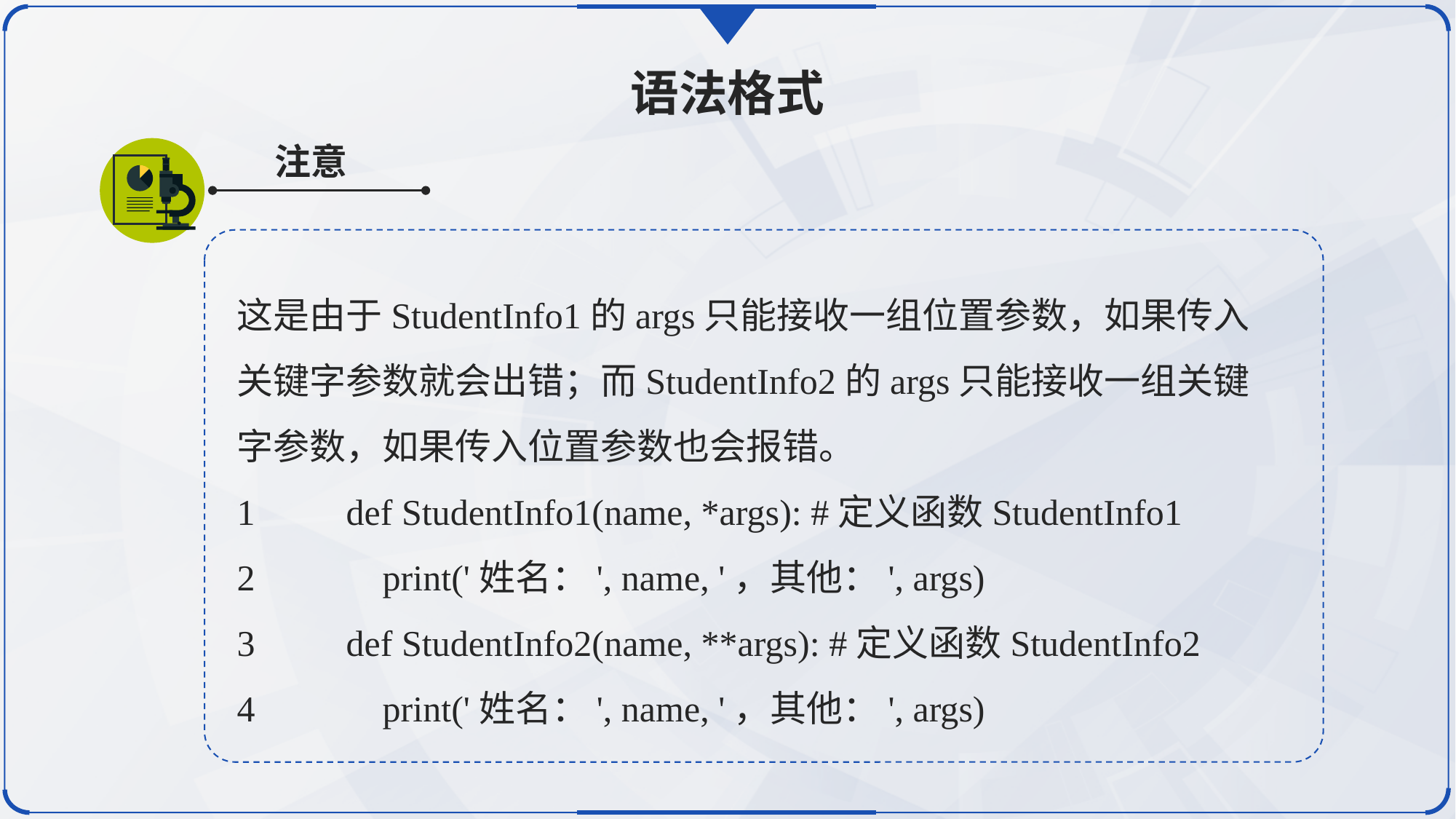

语法格式
注意

这是由于StudentInfo1的args只能接收一组位置参数，如果传入关键字参数就会出错；而StudentInfo2的args只能接收一组关键字参数，如果传入位置参数也会报错。
1	def StudentInfo1(name, *args): #定义函数StudentInfo1
2	    print('姓名：', name, '，其他：', args)
3	def StudentInfo2(name, **args): #定义函数StudentInfo2
4	    print('姓名：', name, '，其他：', args)